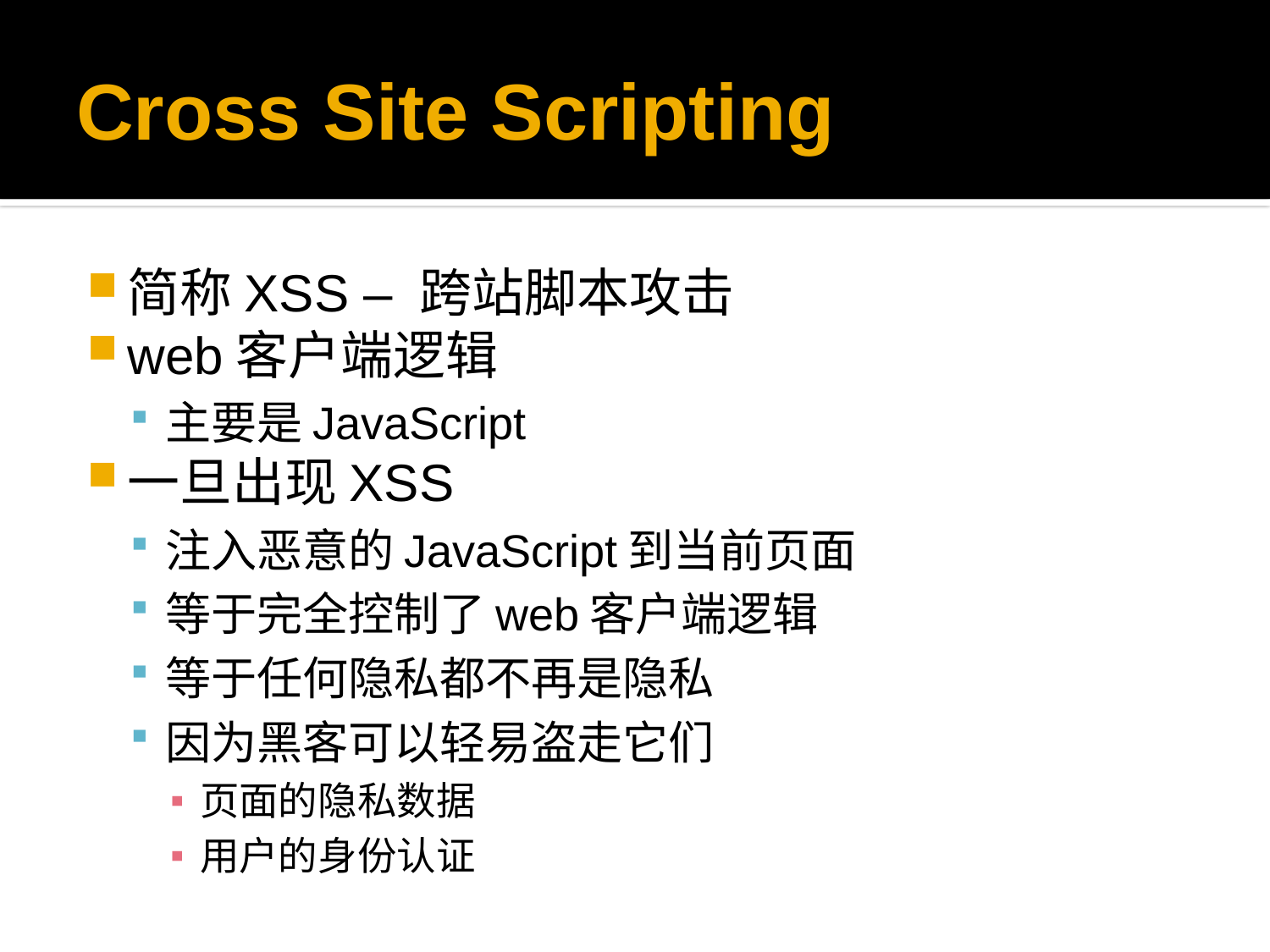

# Cross Site Scripting
简称XSS – 跨站脚本攻击
web客户端逻辑
主要是JavaScript
一旦出现XSS
注入恶意的JavaScript到当前页面
等于完全控制了web客户端逻辑
等于任何隐私都不再是隐私
因为黑客可以轻易盗走它们
页面的隐私数据
用户的身份认证